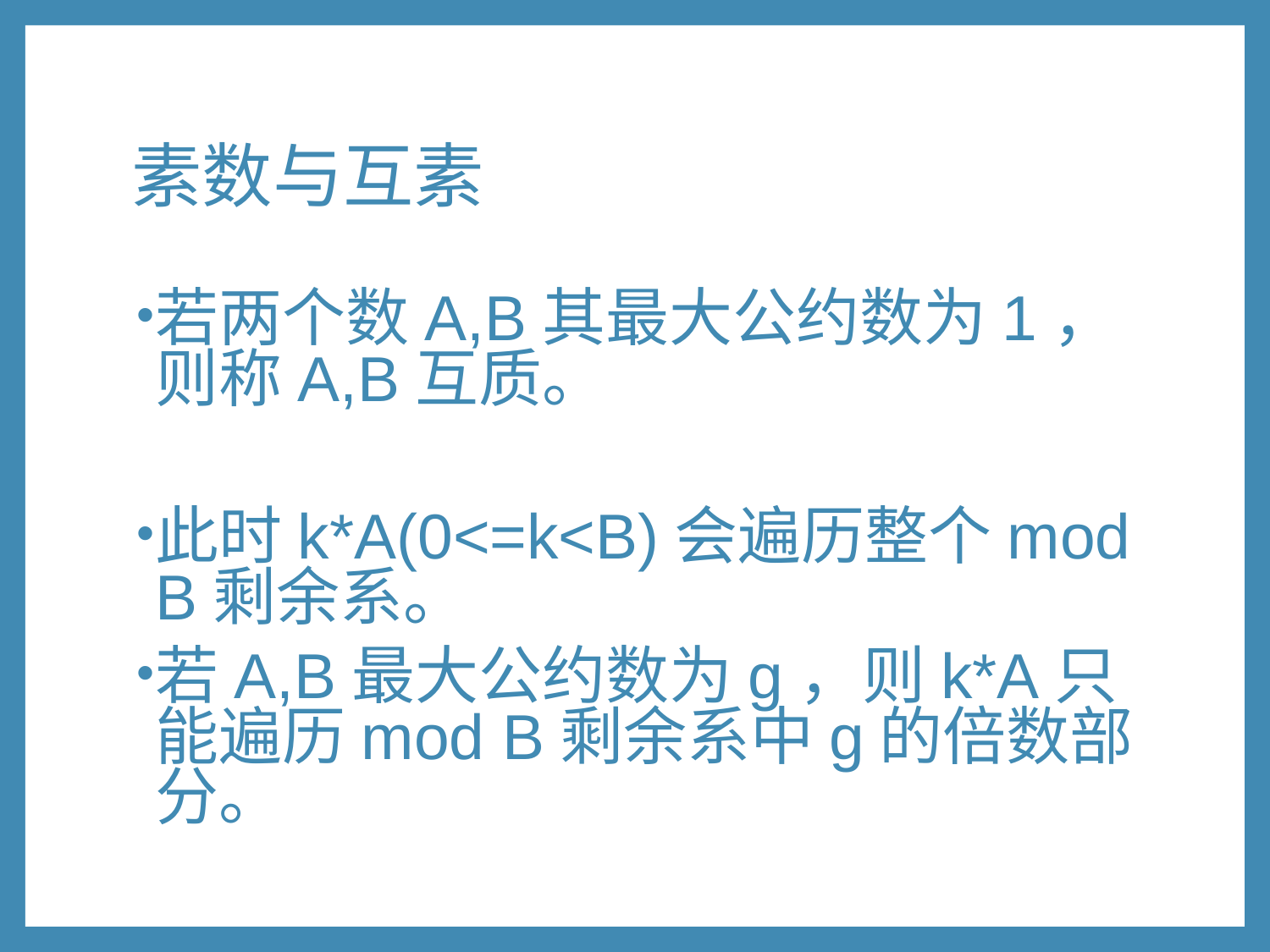

# 素数与互素
若两个数A,B其最大公约数为1，则称A,B互质。

此时k*A(0<=k<B)会遍历整个mod B剩余系。
若A,B最大公约数为g，则k*A只能遍历mod B剩余系中g的倍数部分。